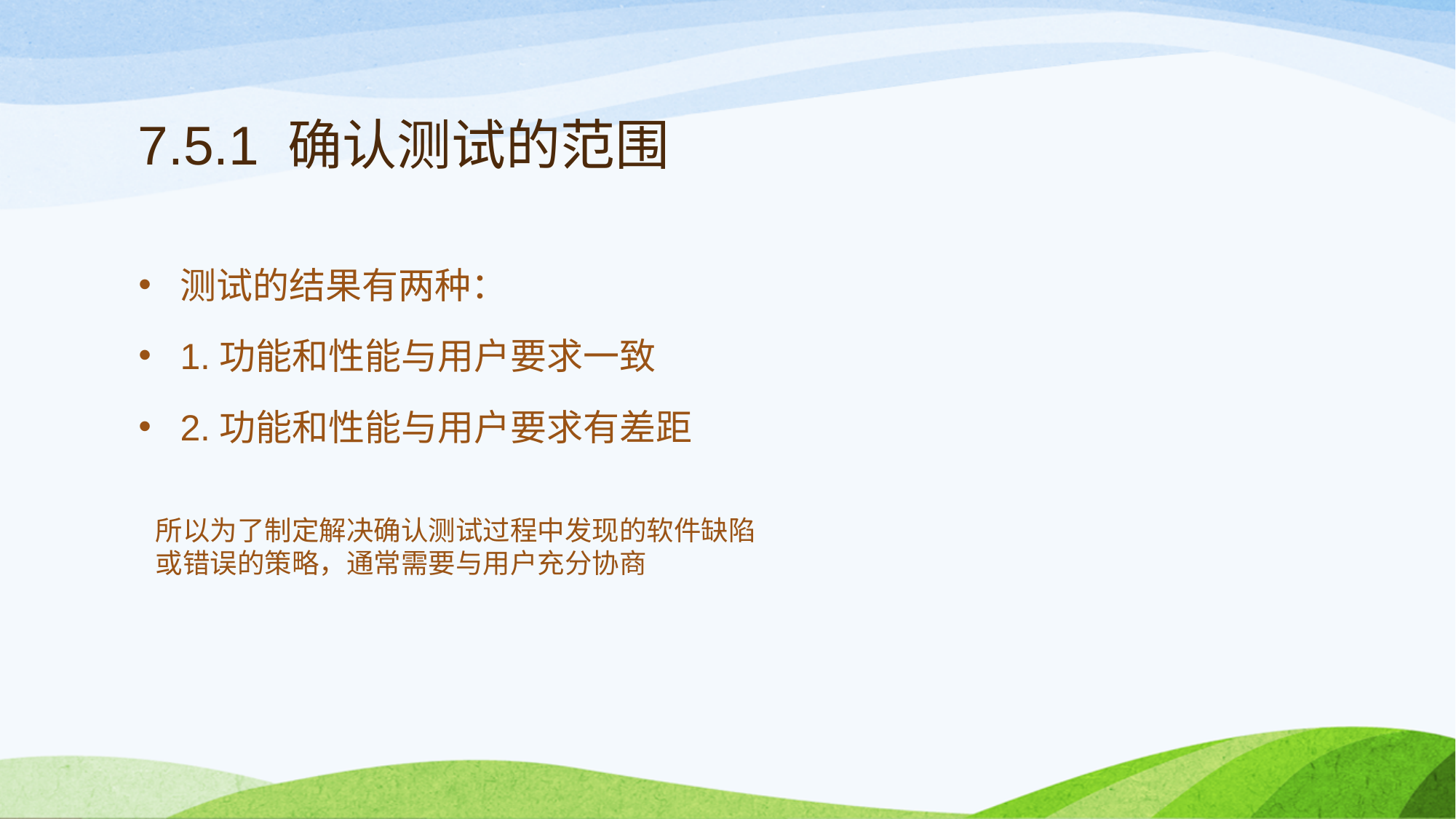

# 7.5.1 确认测试的范围
测试的结果有两种：
1.功能和性能与用户要求一致
2.功能和性能与用户要求有差距
所以为了制定解决确认测试过程中发现的软件缺陷或错误的策略，通常需要与用户充分协商